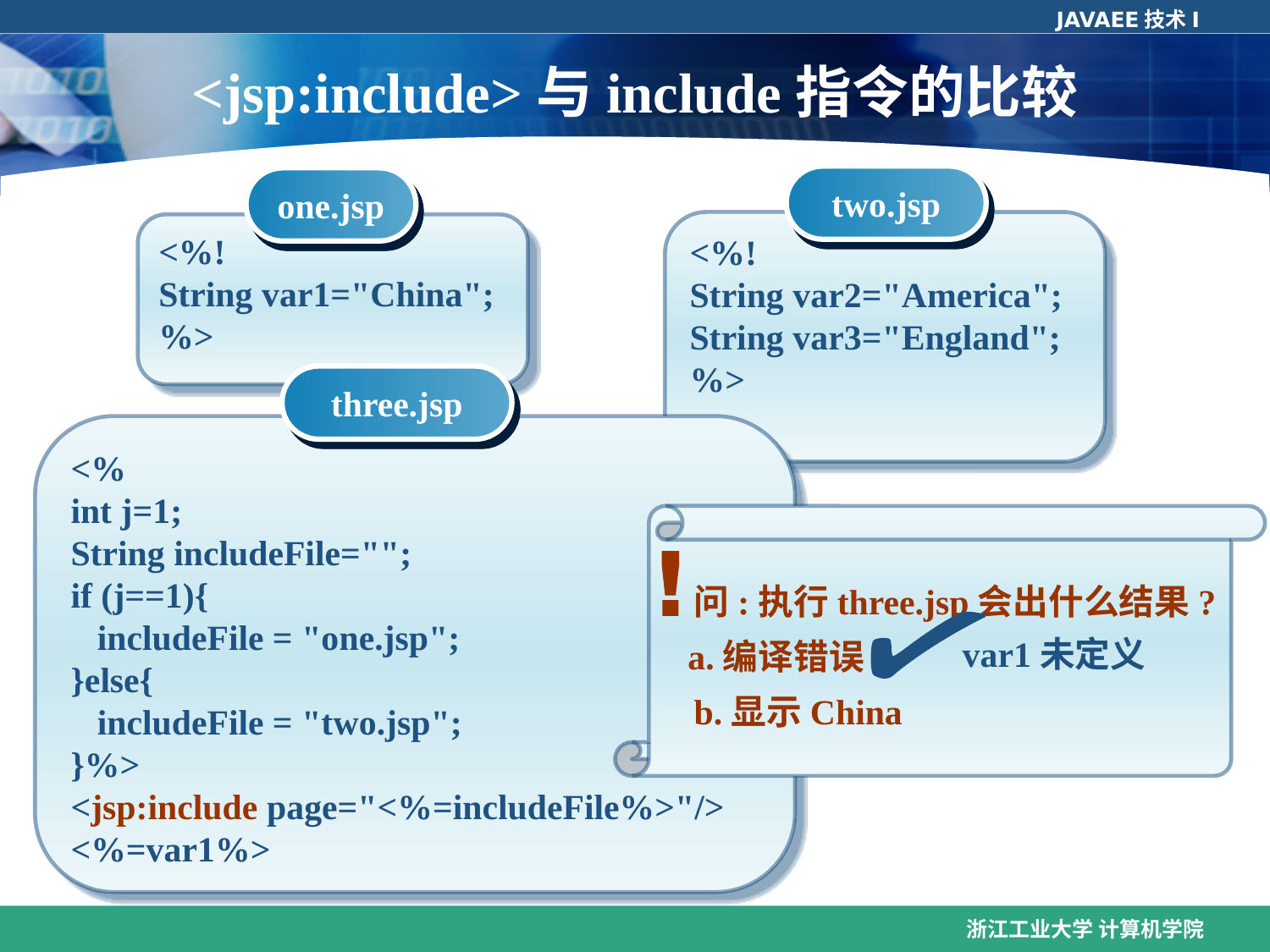

# <jsp:include>与include指令的比较
two.jsp
<%!
String var2="America";
String var3="England";
%>
one.jsp
<%!
String var1="China";
%>
three.jsp
<%
int j=1;
String includeFile="";
if (j==1){
   includeFile = "one.jsp";
}else{
   includeFile = "two.jsp";
}%>
<jsp:include page="<%=includeFile%>"/>
<%=var1%>
   问:执行three.jsp会出什么结果?
   a.编译错误
   b.显示China

var1未定义